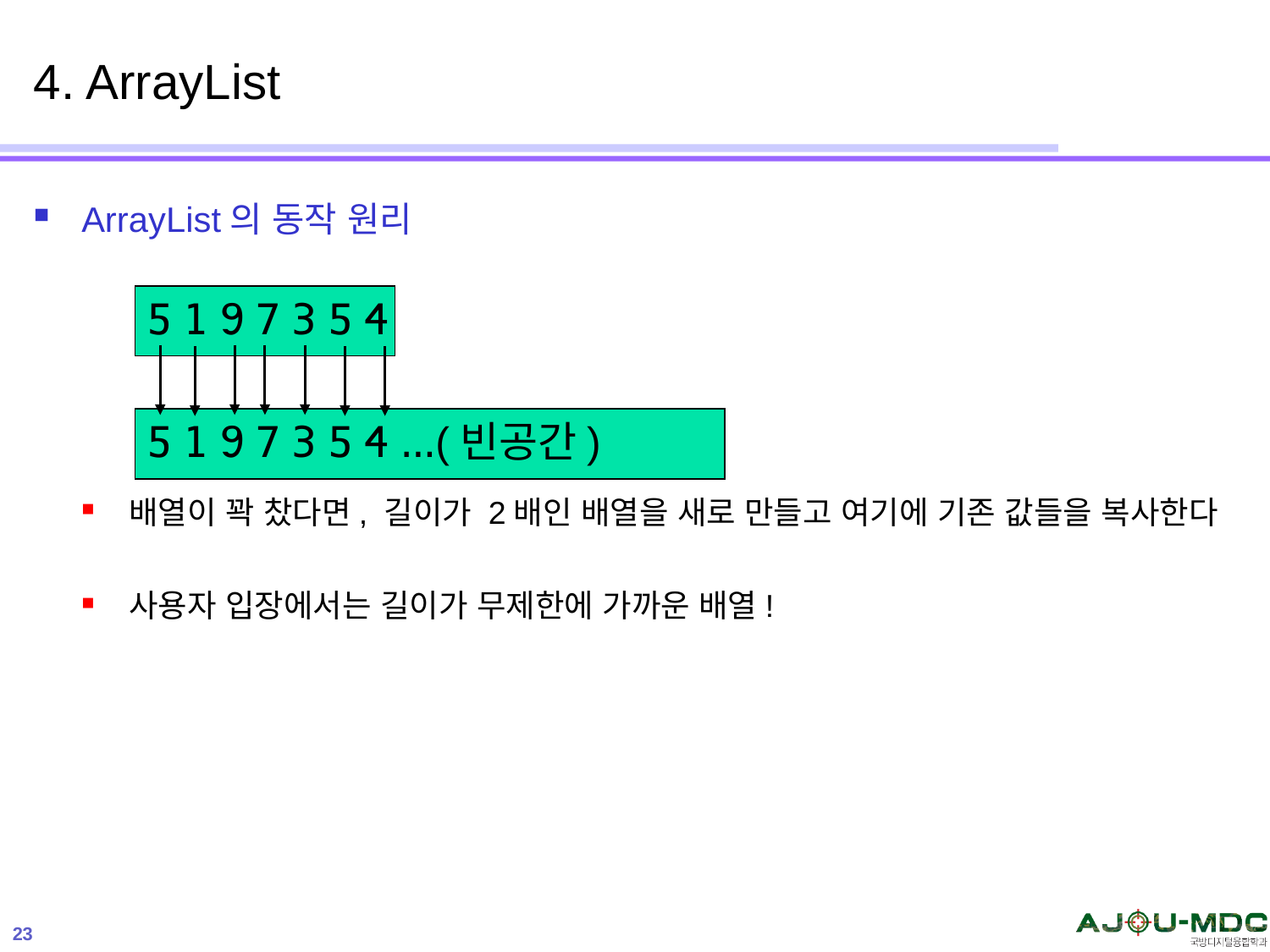

# 4. ArrayList
ArrayList의 동작 원리

배열이 꽉 찼다면, 길이가 2배인 배열을 새로 만들고 여기에 기존 값들을 복사한다

사용자 입장에서는 길이가 무제한에 가까운 배열!
5 1 9 7 3 5 4
5 1 9 7 3 5 4 …(빈공간)

23